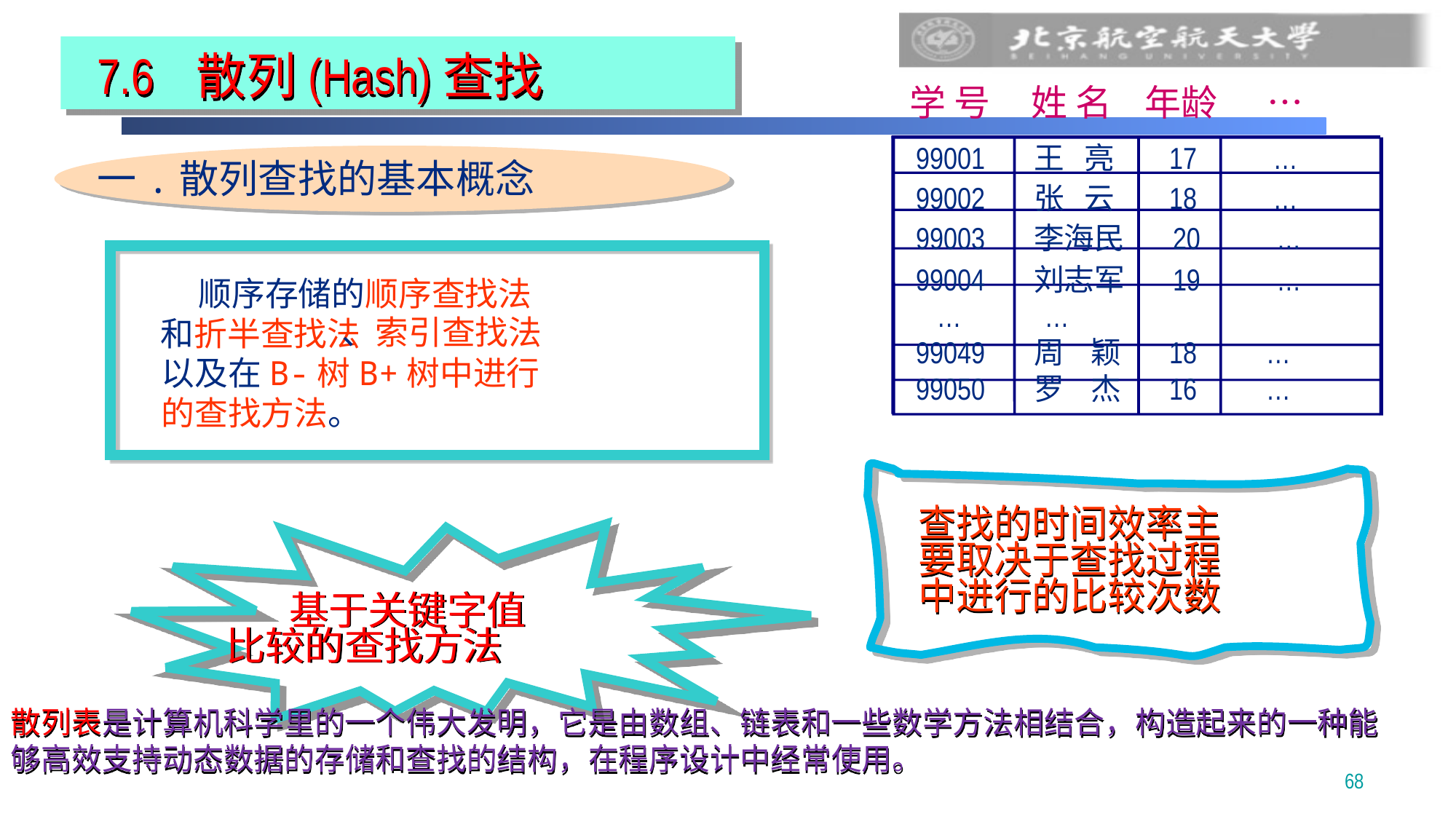

7.6 散列(Hash)查找
学 号     姓 名    年龄      …
  99001      王   亮       17           …
  99002      张   云       18           …
  99003      李海民      20           …
  99004      刘志军      19           …
     …            …
  99049      周    颖      18          …
  99050      罗    杰      16          …

一.散列查找的基本概念

    顺序存储的顺序查找法
和折半查找法
       、索引查找法
以及在B-树B+树中进行
的查找方法。

查找的时间效率主
要取决于查找过程
中进行的比较次数

      基于关键字值
比较的查找方法
散列表是计算机科学里的一个伟大发明，它是由数组、链表和一些数学方法相结合，构造起来的一种能够高效支持动态数据的存储和查找的结构，在程序设计中经常使用。
68